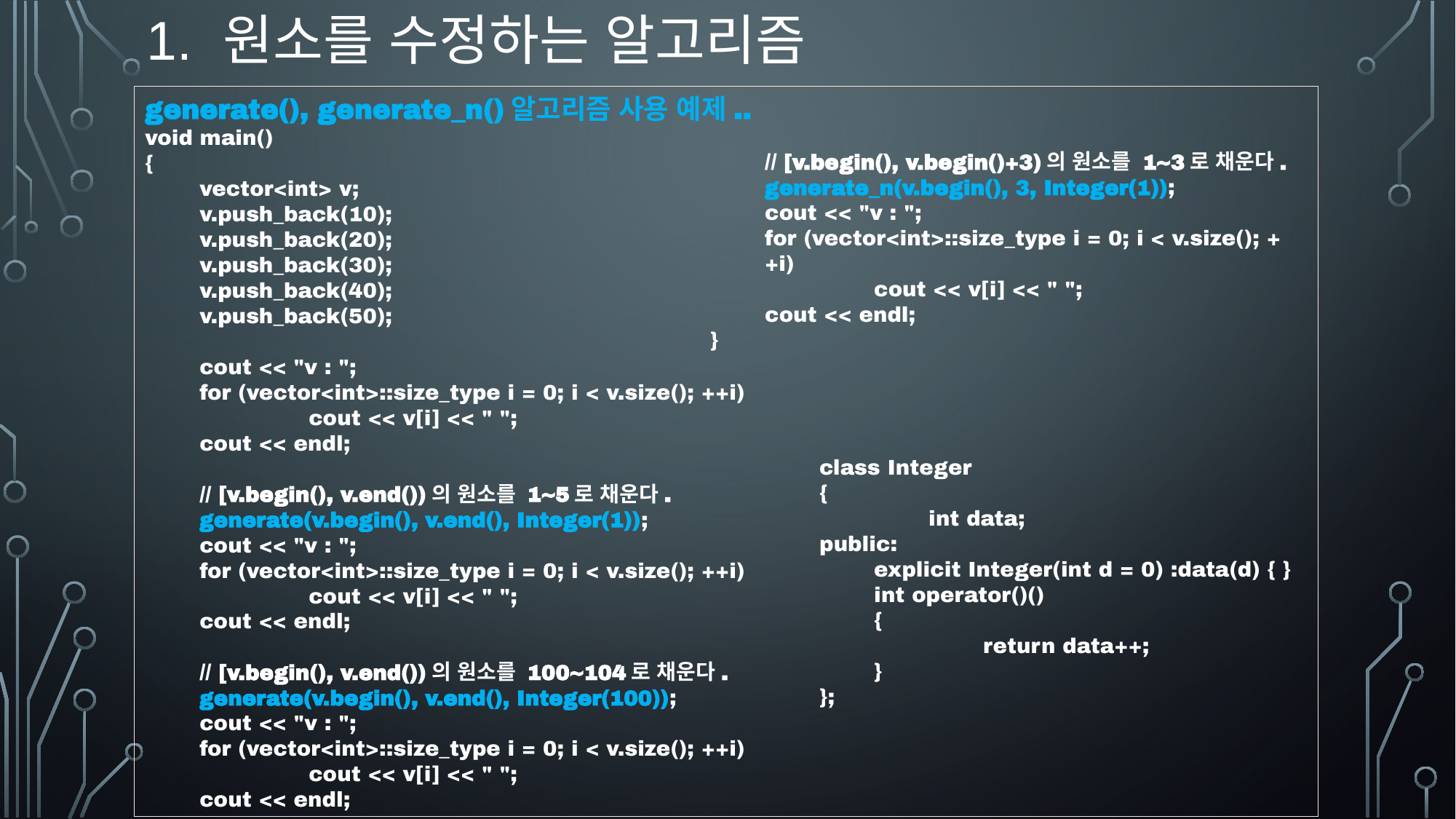

# 1. 원소를 수정하는 알고리즘
generate(), generate_n()알고리즘 사용 예제..
void main()
{
vector<int> v;
v.push_back(10);
v.push_back(20);
v.push_back(30);
v.push_back(40);
v.push_back(50);

cout << "v : ";
for (vector<int>::size_type i = 0; i < v.size(); ++i)
	cout << v[i] << " ";
cout << endl;

// [v.begin(), v.end())의 원소를 1~5로 채운다.
generate(v.begin(), v.end(), Integer(1));
cout << "v : ";
for (vector<int>::size_type i = 0; i < v.size(); ++i)
	cout << v[i] << " ";
cout << endl;

// [v.begin(), v.end())의 원소를 100~104로 채운다.
generate(v.begin(), v.end(), Integer(100));
cout << "v : ";
for (vector<int>::size_type i = 0; i < v.size(); ++i)
	cout << v[i] << " ";
cout << endl;
// [v.begin(), v.begin()+3)의 원소를 1~3로 채운다.
generate_n(v.begin(), 3, Integer(1));
cout << "v : ";
for (vector<int>::size_type i = 0; i < v.size(); ++i)
	cout << v[i] << " ";
cout << endl;
}

	class Integer
	{
		int data;
	public:
	explicit Integer(int d = 0) :data(d) { }
	int operator()()
	{
		return data++;
	}
	};